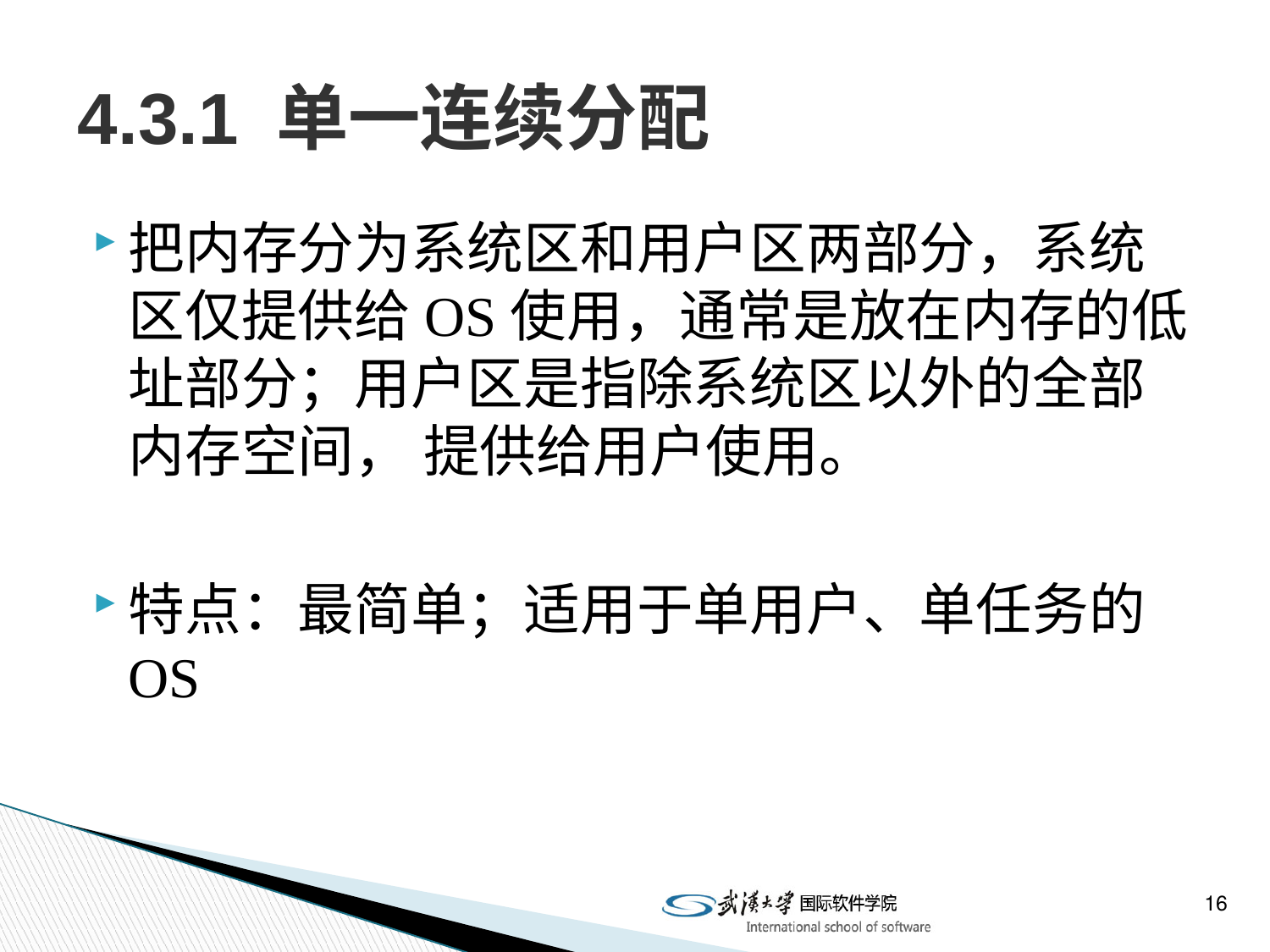

# 4.3.1 单一连续分配
把内存分为系统区和用户区两部分，系统区仅提供给OS使用，通常是放在内存的低址部分；用户区是指除系统区以外的全部内存空间， 提供给用户使用。

特点：最简单；适用于单用户、单任务的OS